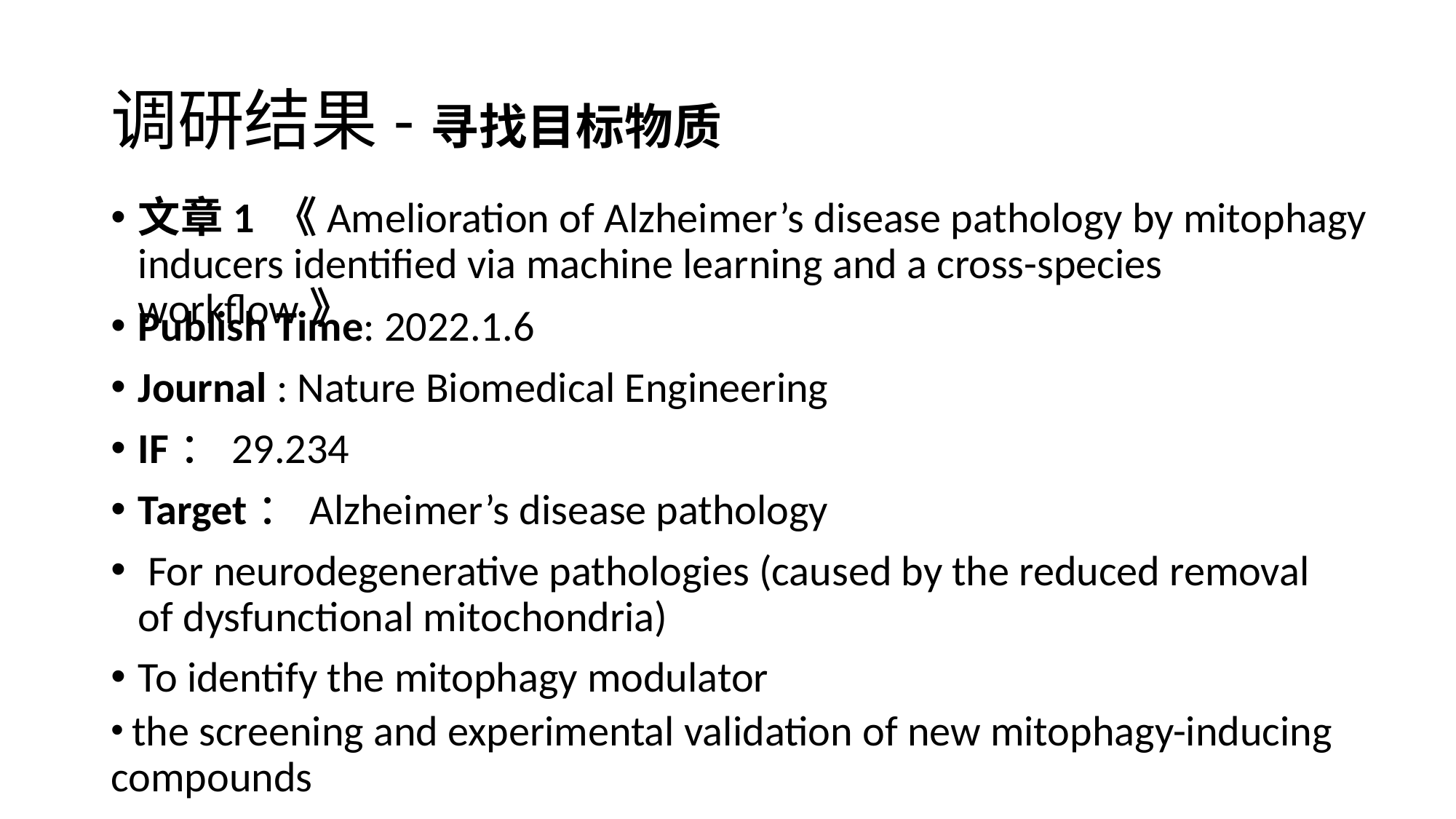

# 调研结果-寻找目标物质
文章1 《Amelioration of Alzheimer’s disease pathology by mitophagy inducers identified via machine learning and a cross-species workflow》
Publish Time: 2022.1.6
Journal : Nature Biomedical Engineering
IF：29.234
Target：Alzheimer’s disease pathology
 For neurodegenerative pathologies (caused by the reduced removal of dysfunctional mitochondria)
To identify the mitophagy modulator
 the screening and experimental validation of new mitophagy-inducing compounds